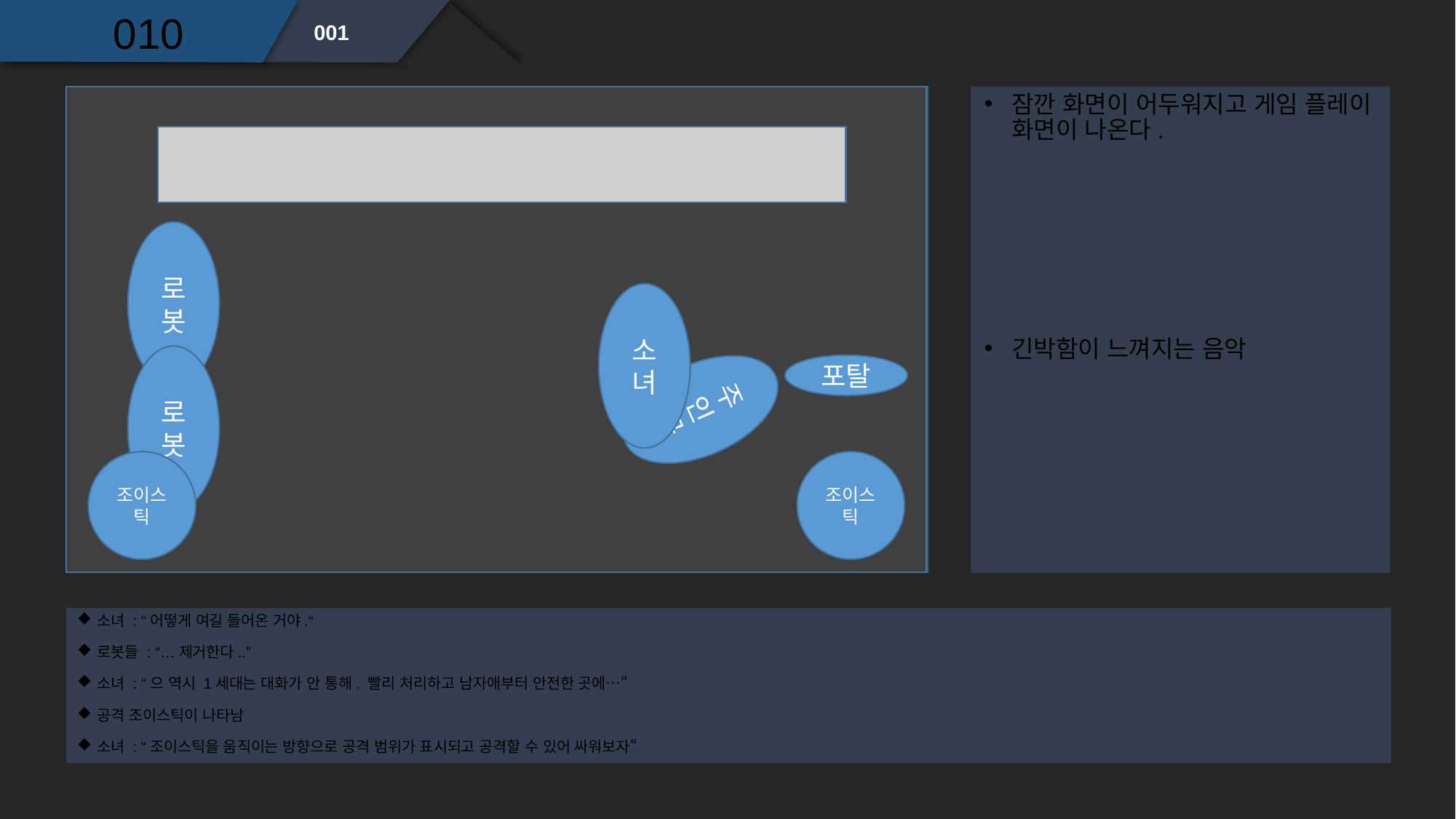

010
001

잠깐 화면이 어두워지고 게임 플레이 화면이 나온다.

로봇
소녀
주인공
긴박함이 느껴지는 음악

로봇
포탈
조이스틱
조이스틱
소녀 : “어떻게 여길 들어온 거야.“
로봇들 : “…제거한다..”
소녀 : “으 역시 1세대는 대화가 안 통해. 빨리 처리하고 남자애부터 안전한 곳에…“
공격 조이스틱이 나타남
소녀 : “조이스틱을 움직이는 방향으로 공격 범위가 표시되고 공격할 수 있어 싸워보자“